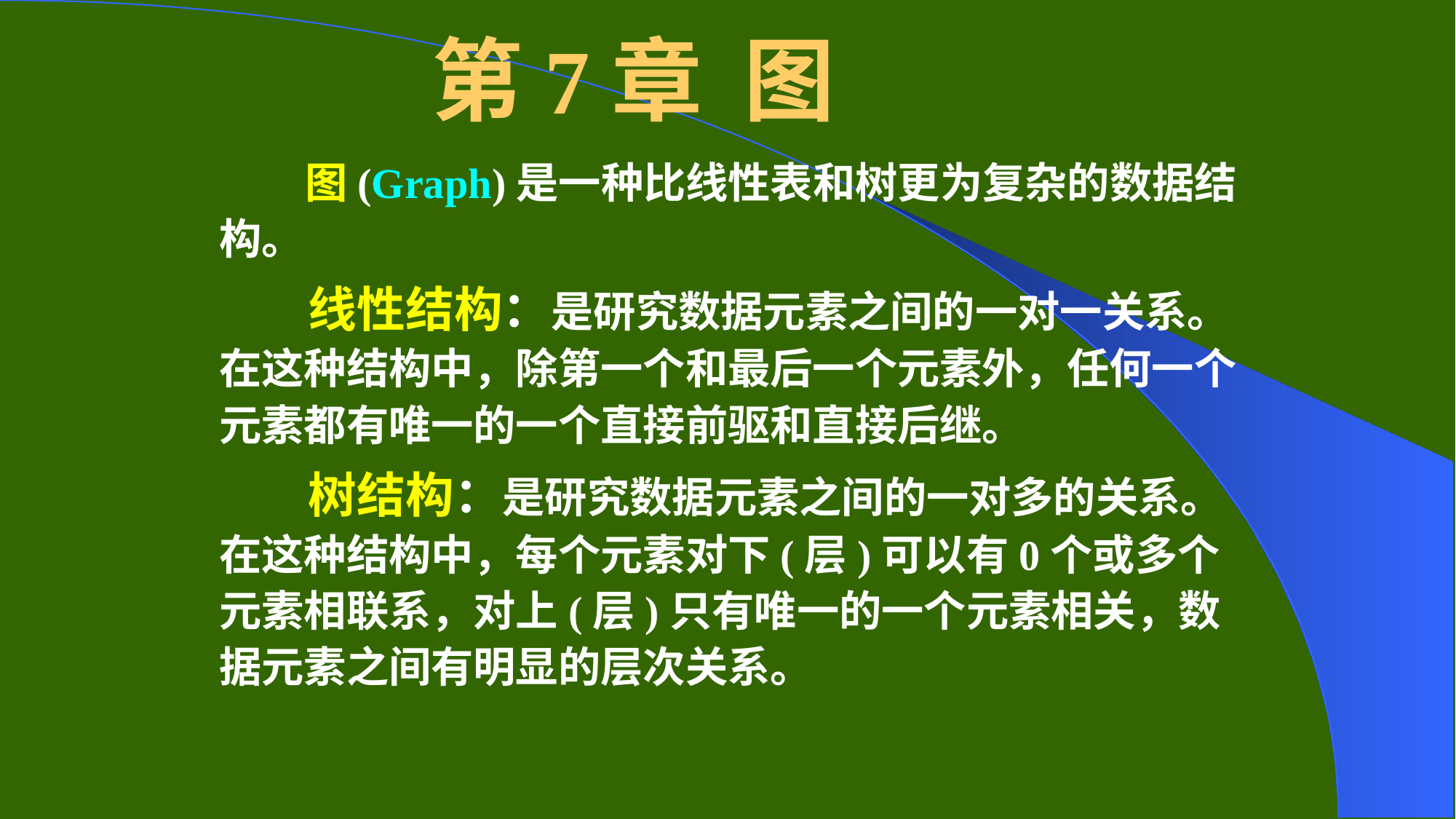

# 第7章  图
        图(Graph)是一种比线性表和树更为复杂的数据结构。
       线性结构：是研究数据元素之间的一对一关系。在这种结构中，除第一个和最后一个元素外，任何一个元素都有唯一的一个直接前驱和直接后继。
       树结构：是研究数据元素之间的一对多的关系。在这种结构中，每个元素对下(层)可以有0个或多个元素相联系，对上(层)只有唯一的一个元素相关，数据元素之间有明显的层次关系。